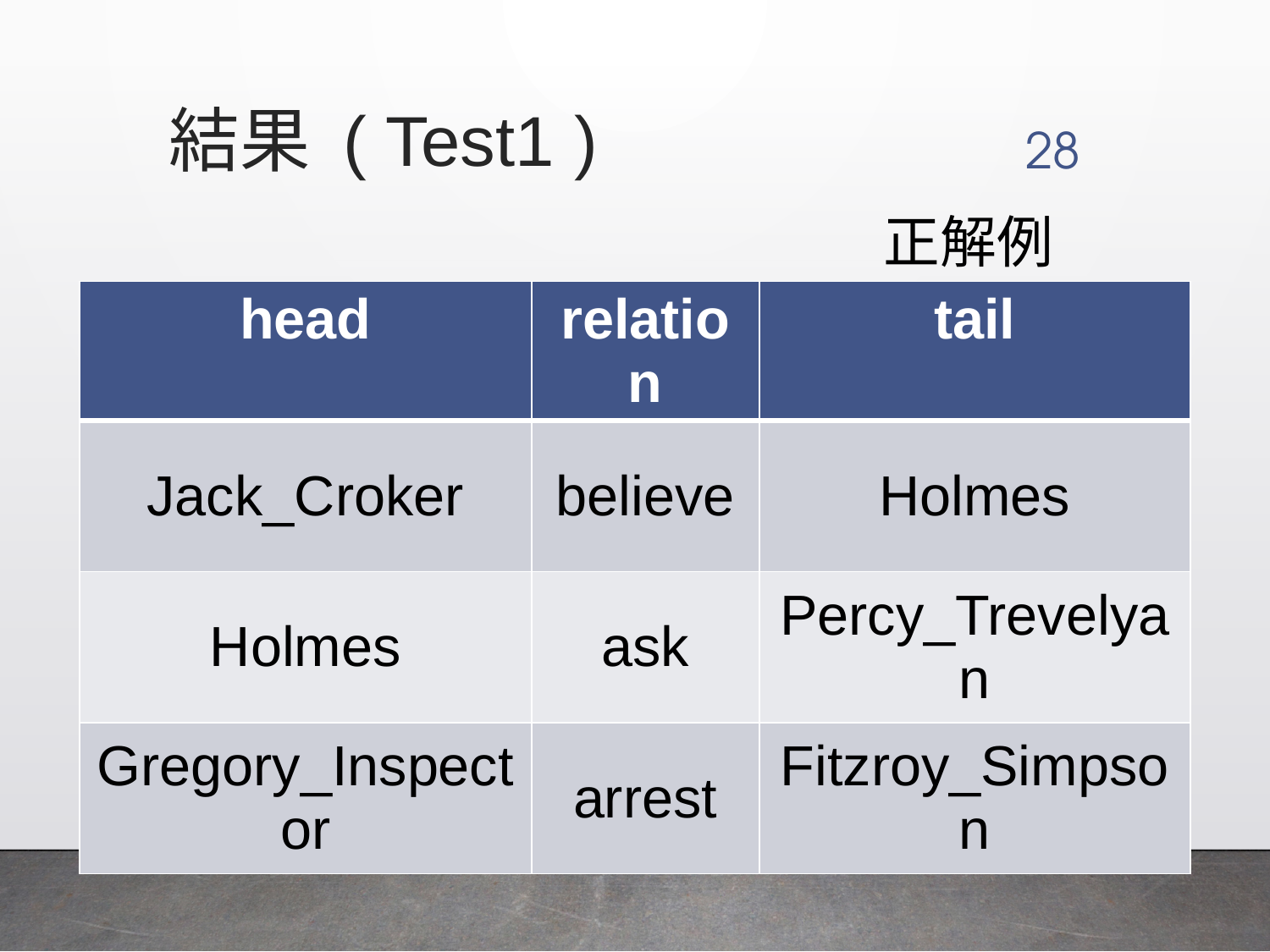

結果 ( Test1 )
28
正解例
| head | relation | tail |
| --- | --- | --- |
| Jack\_Croker | believe | Holmes |
| Holmes | ask | Percy\_Trevelyan |
| Gregory\_Inspector | arrest | Fitzroy\_Simpson |